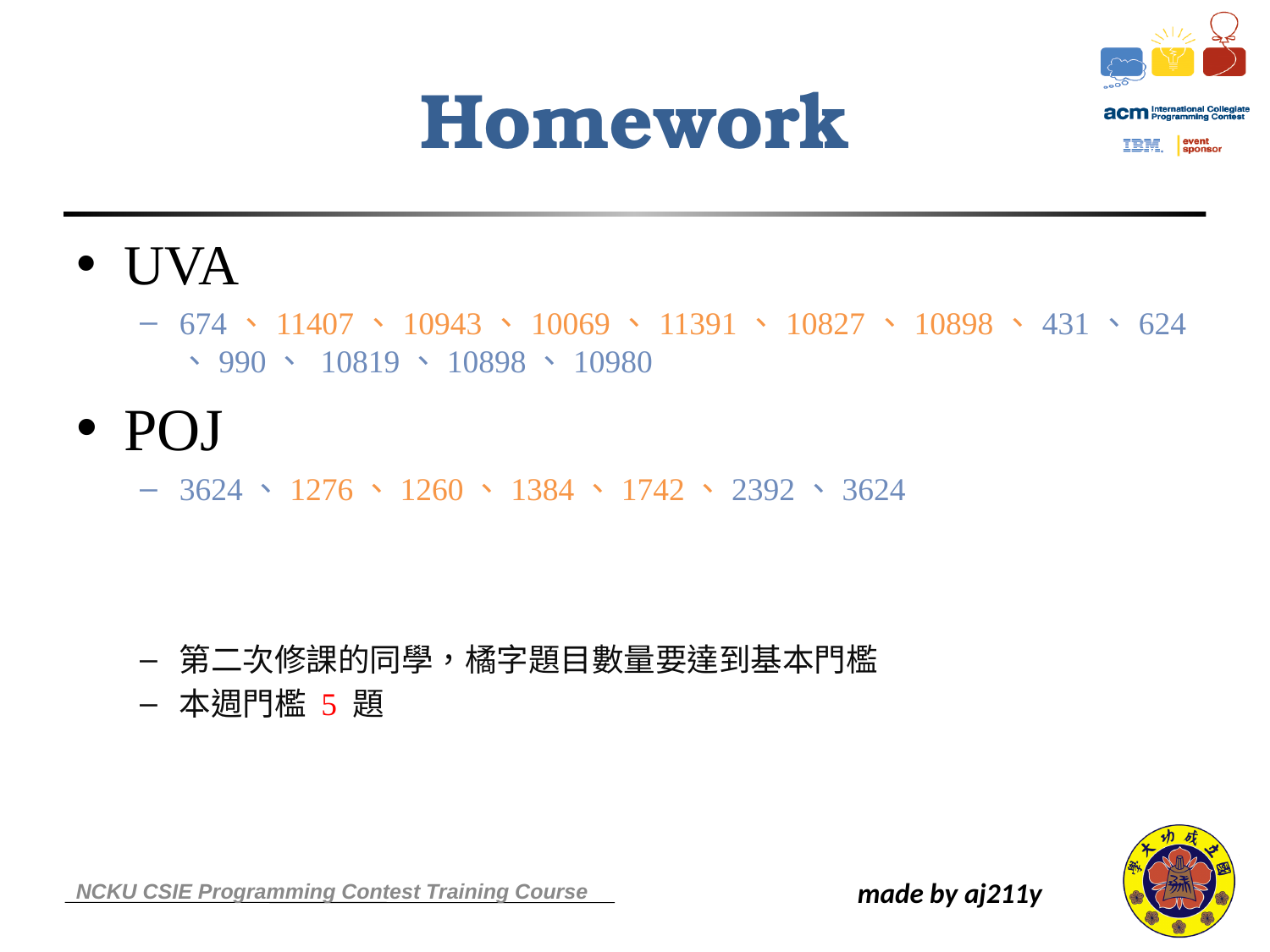

# Homework
UVA
674、11407、10943、10069、11391、10827、10898、431、624、990、 10819、10898、10980
POJ
3624、1276、1260、1384、1742、2392、3624

第二次修課的同學，橘字題目數量要達到基本門檻
本週門檻 5 題